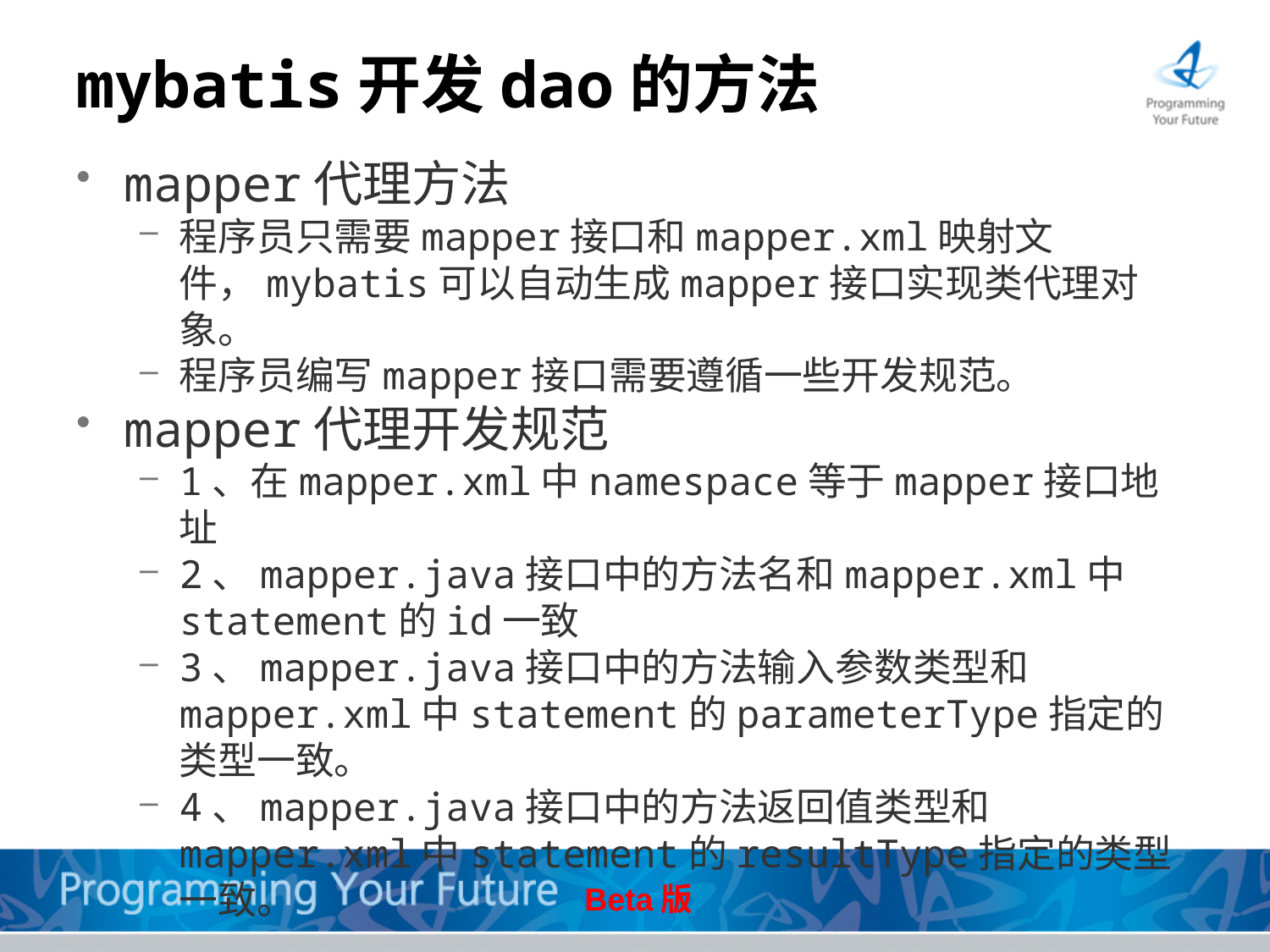

# mybatis开发dao的方法
mapper代理方法
程序员只需要mapper接口和mapper.xml映射文件，mybatis可以自动生成mapper接口实现类代理对象。
程序员编写mapper接口需要遵循一些开发规范。
mapper代理开发规范
1、在mapper.xml中namespace等于mapper接口地址
2、mapper.java接口中的方法名和mapper.xml中statement的id一致
3、mapper.java接口中的方法输入参数类型和mapper.xml中statement的parameterType指定的类型一致。
4、mapper.java接口中的方法返回值类型和mapper.xml中statement的resultType指定的类型一致。